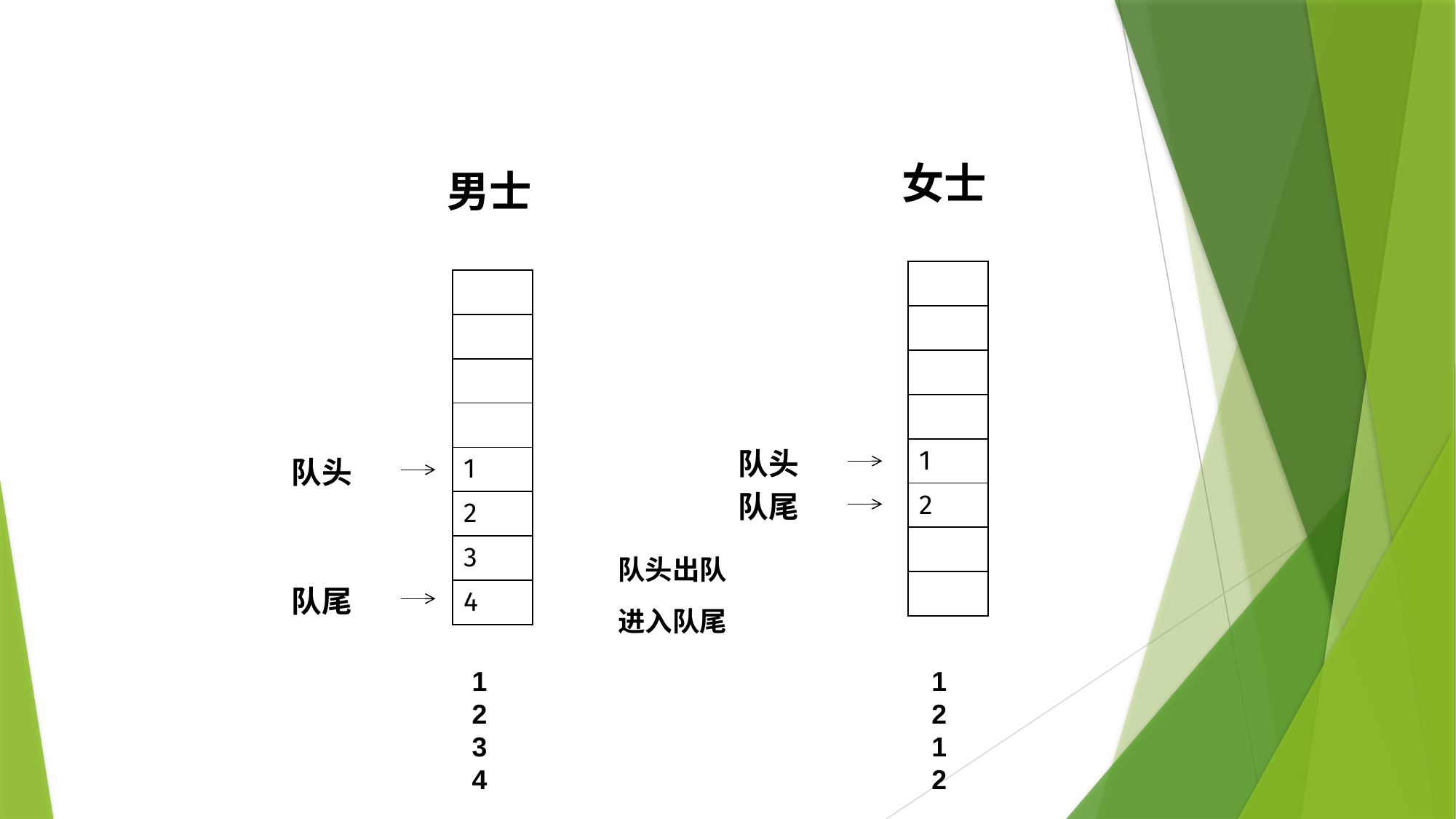

女士
男士
|  |
| --- |
|  |
|  |
|  |
| 1 |
| 2 |
|  |
|  |
|  |
| --- |
|  |
|  |
|  |
| 1 |
| 2 |
| 3 |
| 4 |
队头
队头
队尾
队头出队
队尾
进入队尾
1
2
1
2
1
2
3
4